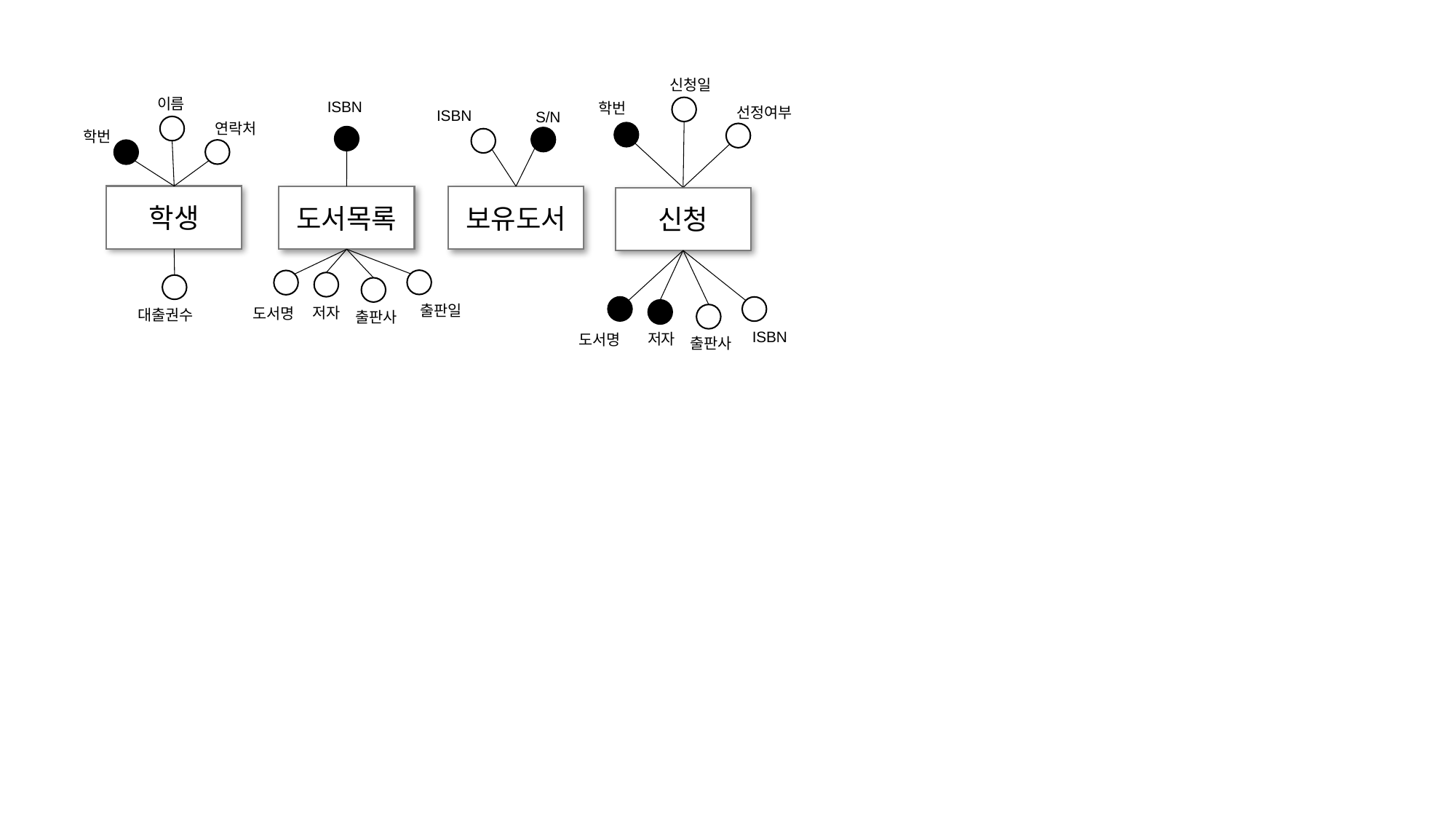

신청일

학번

선정여부

신청

ISBN

출판사
저자
도서명
이름

ISBN

도서목록

출판일

도서명

저자

출판사
ISBN

S/N
연락처

학번

학생
보유도서

대출권수